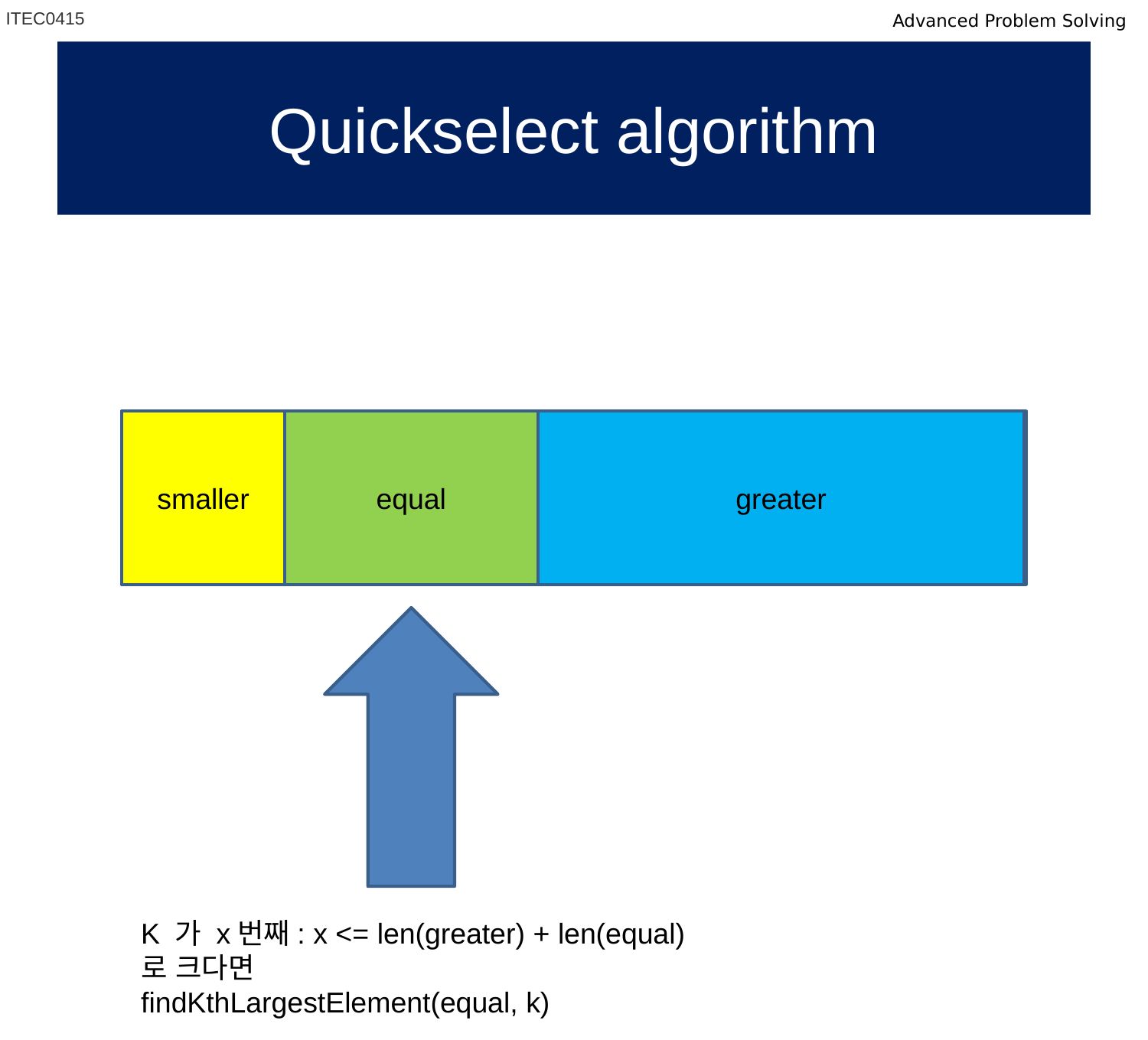

ITEC0415
Advanced Problem Solving
# Quickselect algorithm
greater
smaller
equal
greater

K 가 x번째: x <= len(greater) + len(equal)
로 크다면
findKthLargestElement(equal, k)